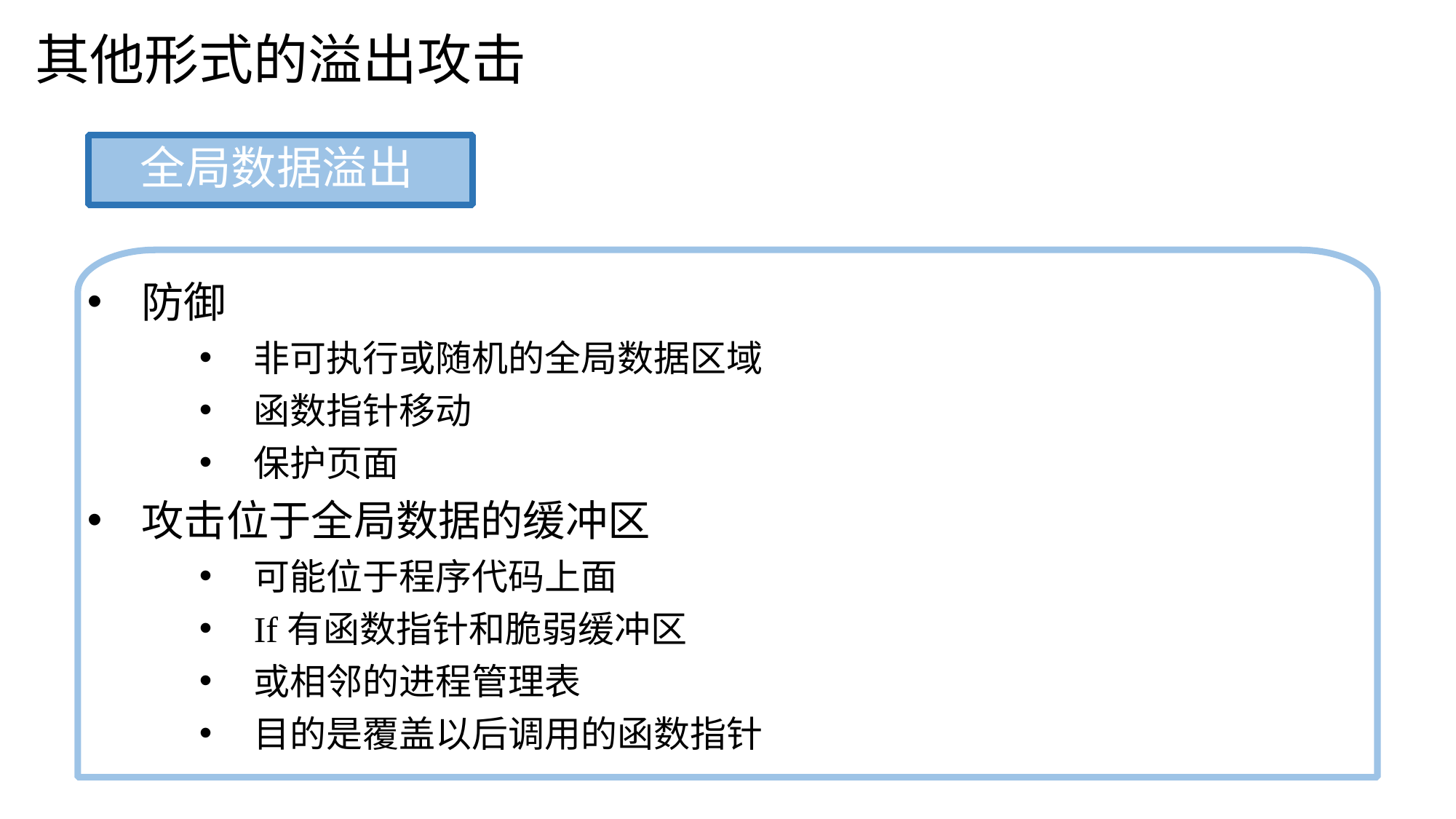

其他形式的溢出攻击

全局数据溢出
防御
非可执行或随机的全局数据区域
函数指针移动
保护页面
攻击位于全局数据的缓冲区
可能位于程序代码上面
If有函数指针和脆弱缓冲区
或相邻的进程管理表
目的是覆盖以后调用的函数指针